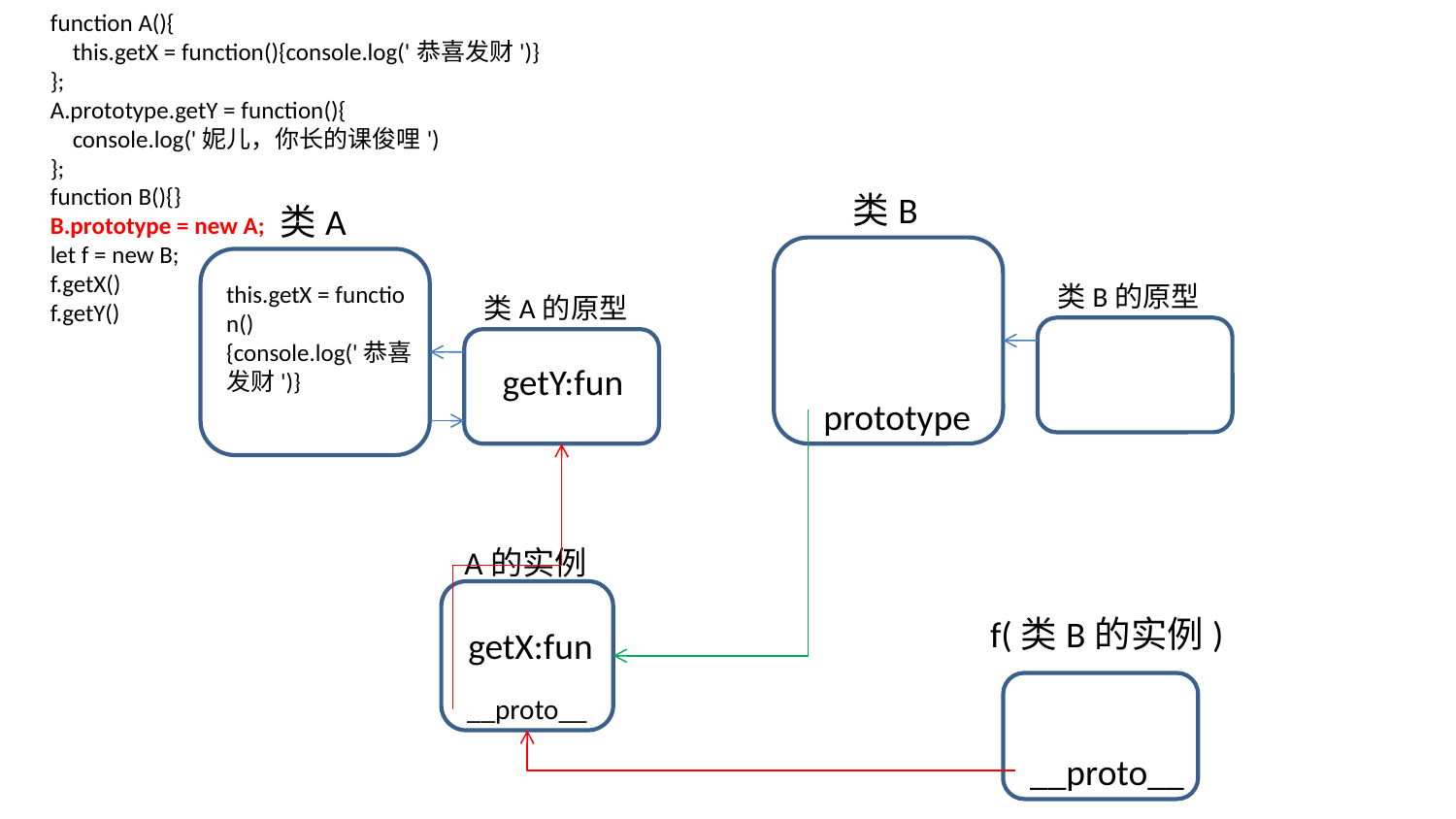

function A(){
           this.getX = function(){console.log('恭喜发财')}
       };
       A.prototype.getY = function(){
           console.log('妮儿，你长的课俊哩')
       };
       function B(){}
       B.prototype = new A;
       let f = new B;
       f.getX()
       f.getY()

类B
类A

this.getX = function(){console.log('恭喜发财')}
类B的原型
类A的原型

getY:fun
prototype
A的实例

f(类B的实例)
getX:fun

__proto__
__proto__